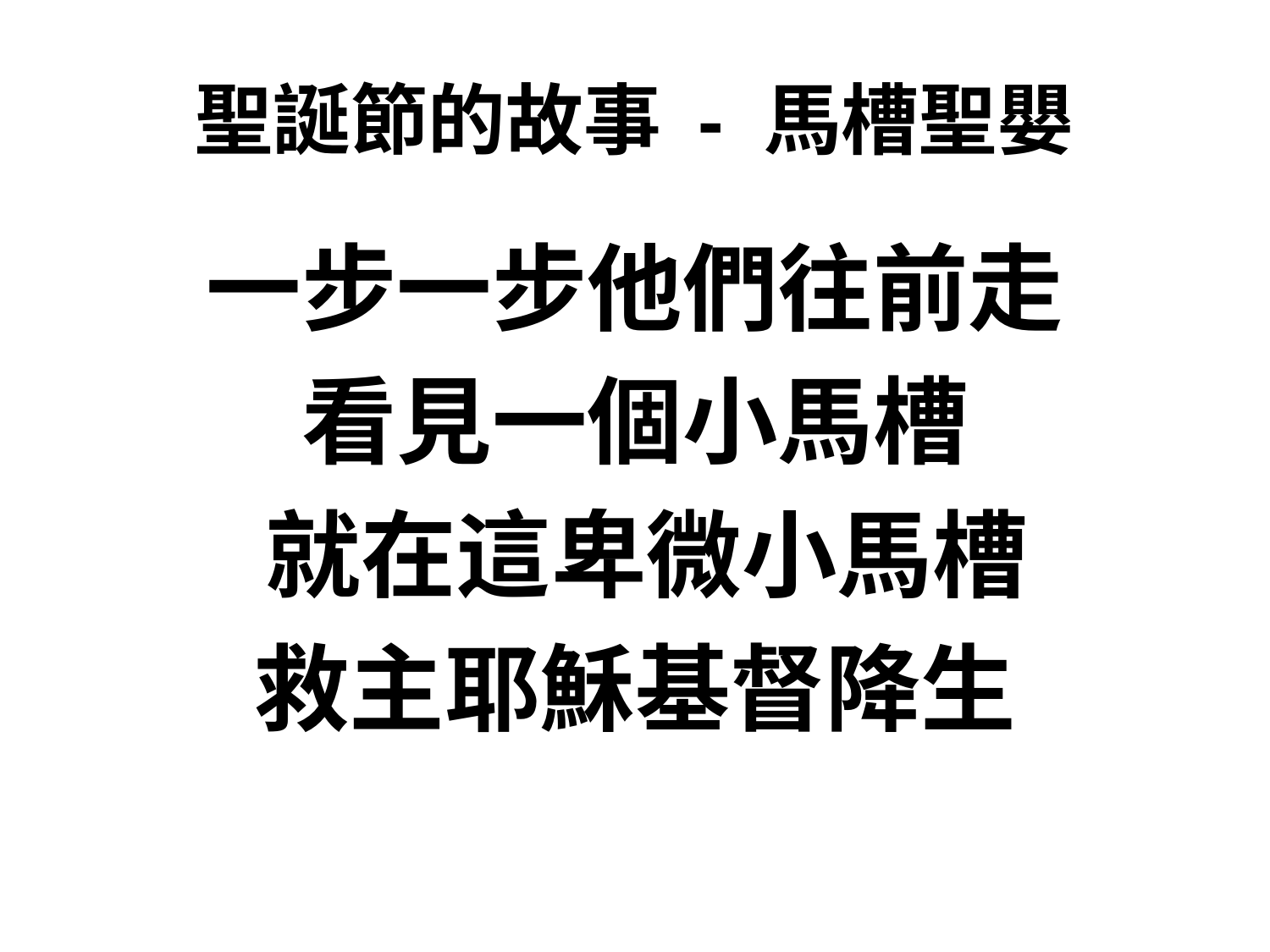

# 聖誕節的故事 - 馬槽聖嬰
一步一步他們往前走
看見一個小馬槽
 就在這卑微小馬槽
救主耶穌基督降生